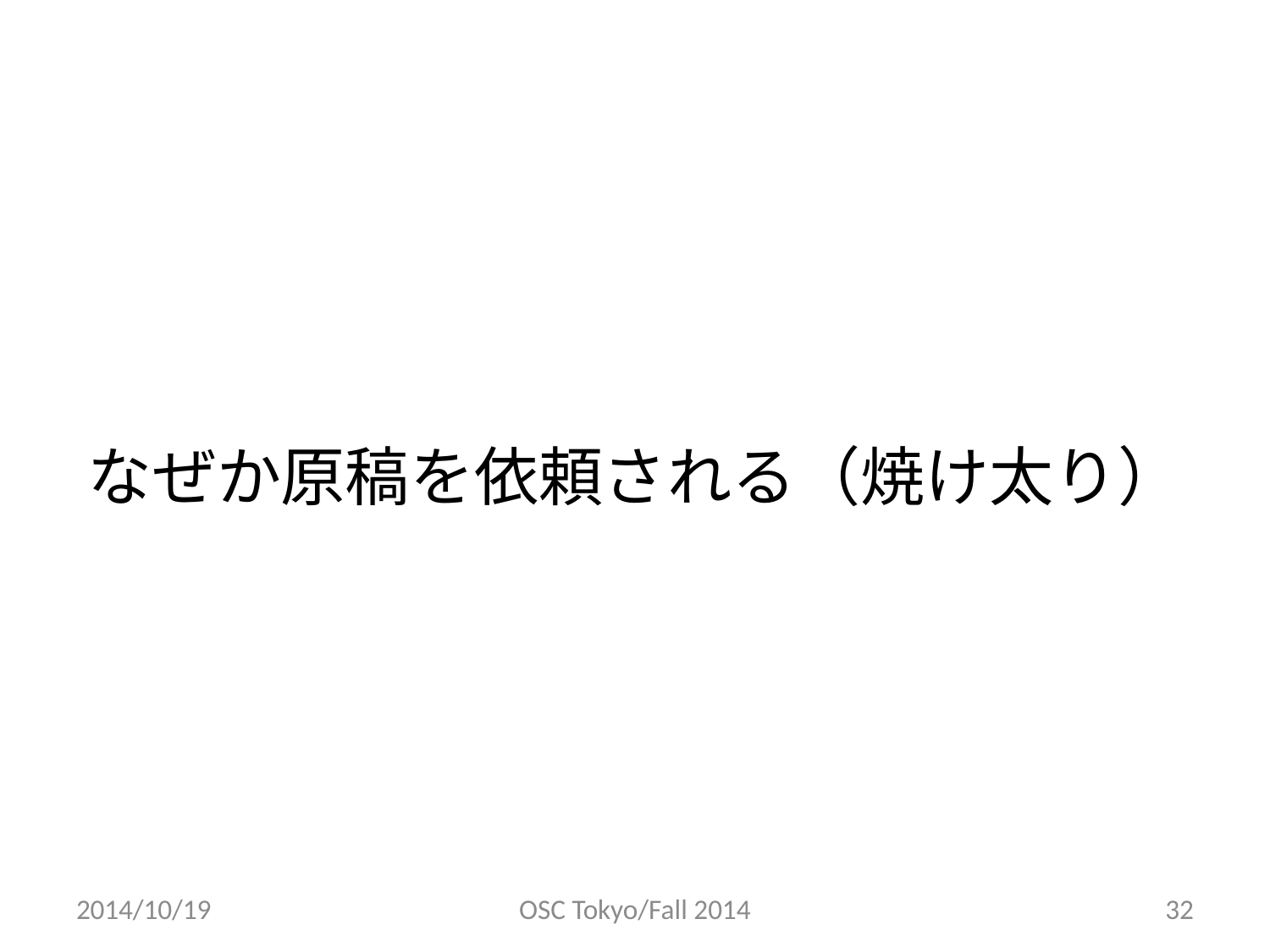

# なぜか原稿を依頼される（焼け太り）
2014/10/19
OSC Tokyo/Fall 2014
32